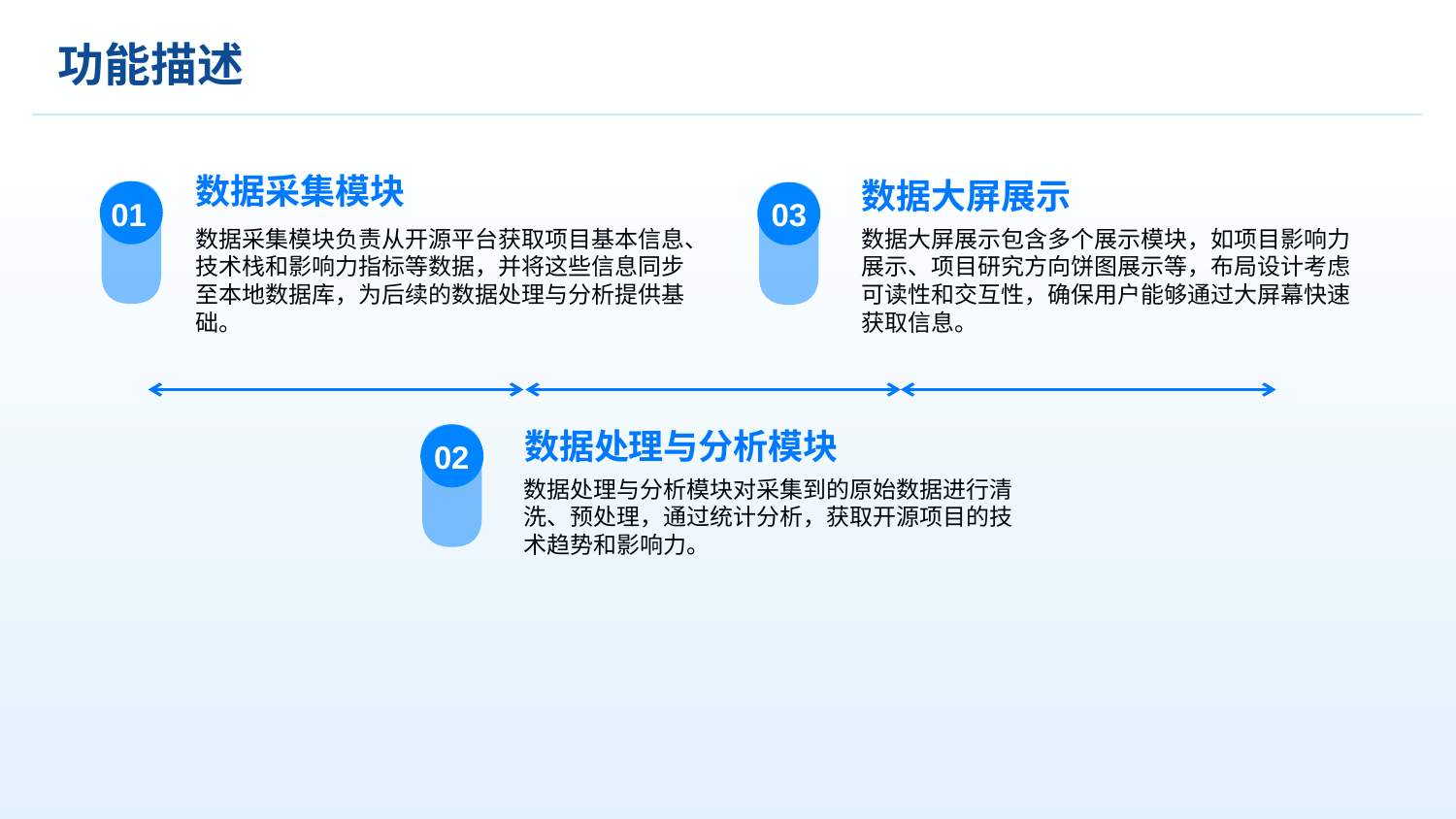

功能描述

数据采集模块
数据大屏展示
01
03

数据采集模块负责从开源平台获取项目基本信息、技术栈和影响力指标等数据，并将这些信息同步至本地数据库，为后续的数据处理与分析提供基础。
数据大屏展示包含多个展示模块，如项目影响力展示、项目研究方向饼图展示等，布局设计考虑可读性和交互性，确保用户能够通过大屏幕快速获取信息。

数据处理与分析模块
02

数据处理与分析模块对采集到的原始数据进行清洗、预处理，通过统计分析，获取开源项目的技术趋势和影响力。